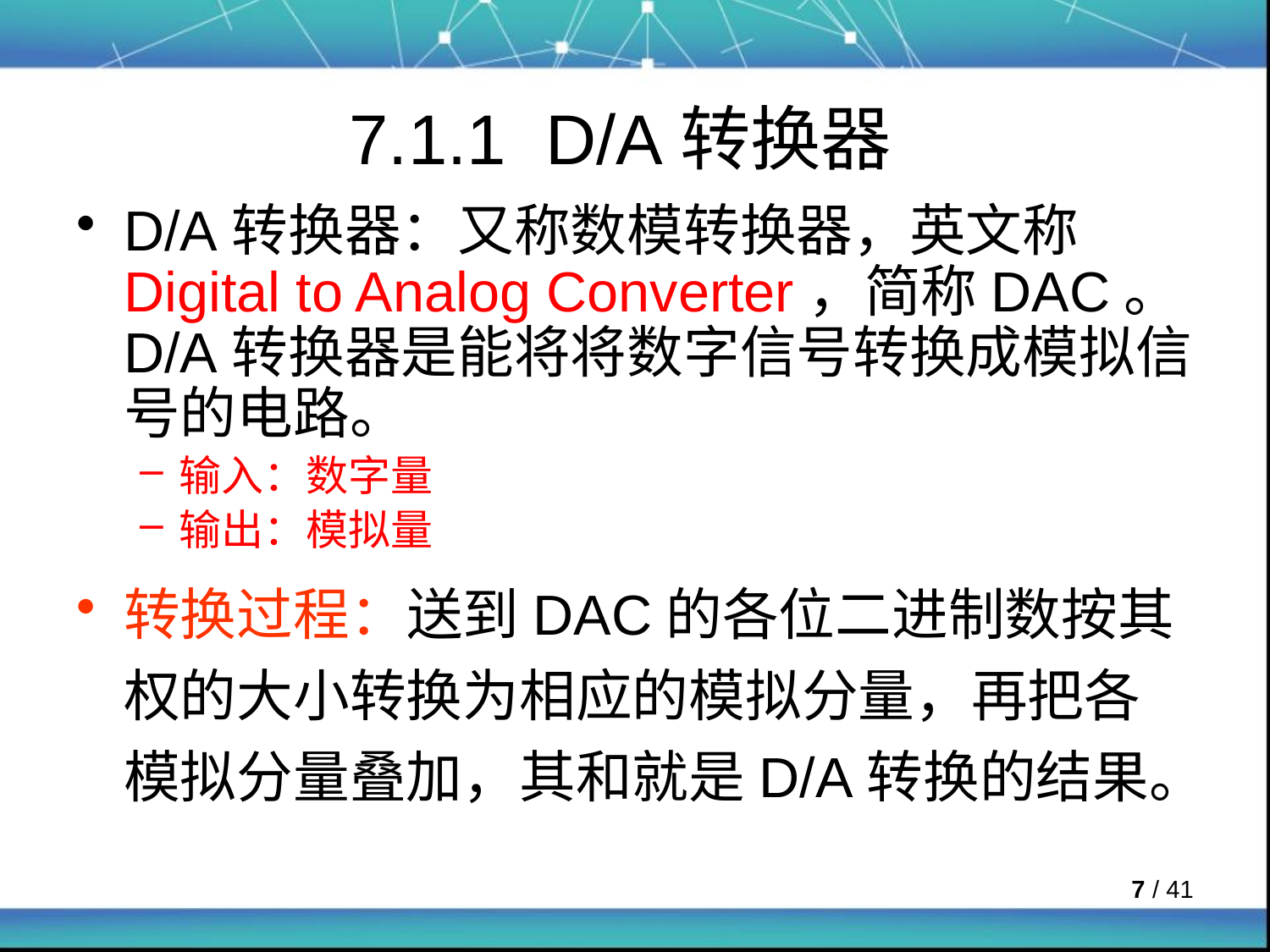

# 7.1.1  D/A转换器
D/A转换器：又称数模转换器，英文称Digital to Analog Converter，简称DAC。D/A转换器是能将将数字信号转换成模拟信号的电路。
输入：数字量
输出：模拟量
转换过程：送到DAC的各位二进制数按其权的大小转换为相应的模拟分量，再把各模拟分量叠加，其和就是D/A转换的结果。

7 / 41